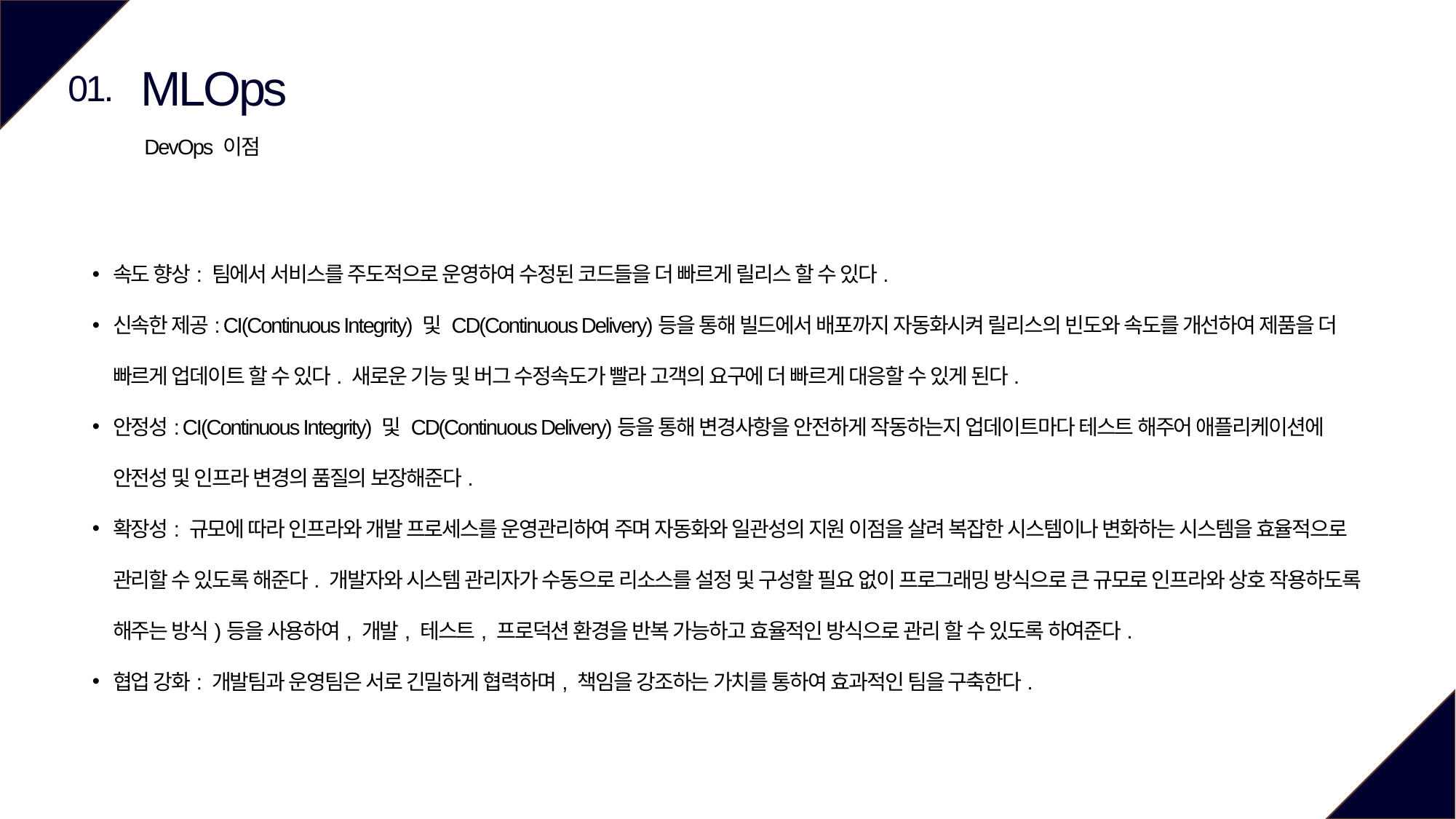

MLOps
01.
DevOps 이점
속도 향상: 팀에서 서비스를 주도적으로 운영하여 수정된 코드들을 더 빠르게 릴리스 할 수 있다.
신속한 제공: CI(Continuous Integrity) 및 CD(Continuous Delivery)등을 통해 빌드에서 배포까지 자동화시켜 릴리스의 빈도와 속도를 개선하여 제품을 더 빠르게 업데이트 할 수 있다. 새로운 기능 및 버그 수정속도가 빨라 고객의 요구에 더 빠르게 대응할 수 있게 된다.
안정성: CI(Continuous Integrity) 및 CD(Continuous Delivery)등을 통해 변경사항을 안전하게 작동하는지 업데이트마다 테스트 해주어 애플리케이션에 안전성 및 인프라 변경의 품질의 보장해준다.
확장성: 규모에 따라 인프라와 개발 프로세스를 운영관리하여 주며 자동화와 일관성의 지원 이점을 살려 복잡한 시스템이나 변화하는 시스템을 효율적으로 관리할 수 있도록 해준다. 개발자와 시스템 관리자가 수동으로 리소스를 설정 및 구성할 필요 없이 프로그래밍 방식으로 큰 규모로 인프라와 상호 작용하도록 해주는 방식)등을 사용하여, 개발, 테스트, 프로덕션 환경을 반복 가능하고 효율적인 방식으로 관리 할 수 있도록 하여준다.
협업 강화: 개발팀과 운영팀은 서로 긴밀하게 협력하며, 책임을 강조하는 가치를 통하여 효과적인 팀을 구축한다.